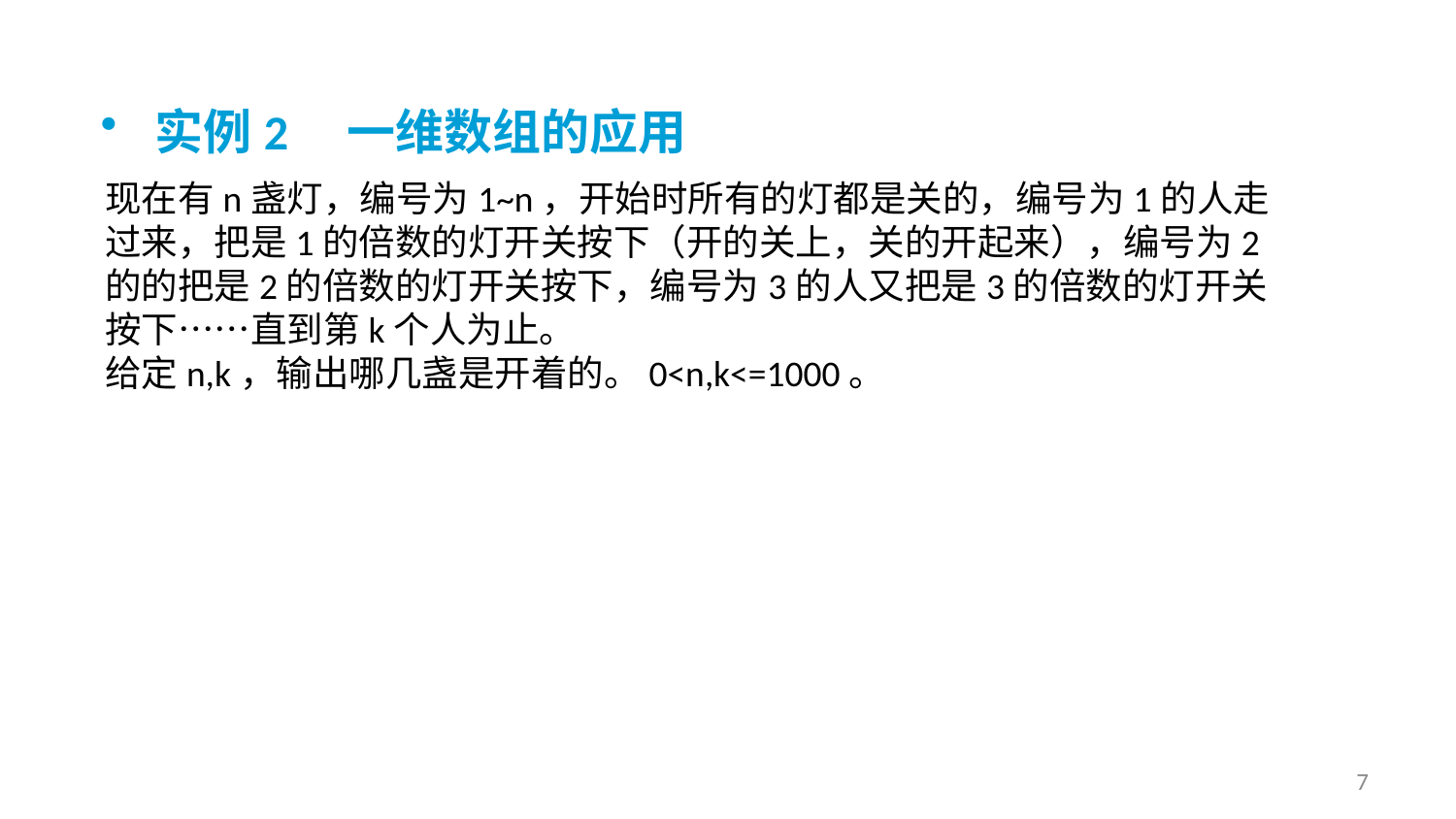

实例2
一维数组的应用
现在有n盏灯，编号为1~n，开始时所有的灯都是关的，编号为1的人走过来，把是1的倍数的灯开关按下（开的关上，关的开起来），编号为2的的把是2的倍数的灯开关按下，编号为3的人又把是3的倍数的灯开关按下……直到第k个人为止。
给定n,k，输出哪几盏是开着的。0<n,k<=1000。
7